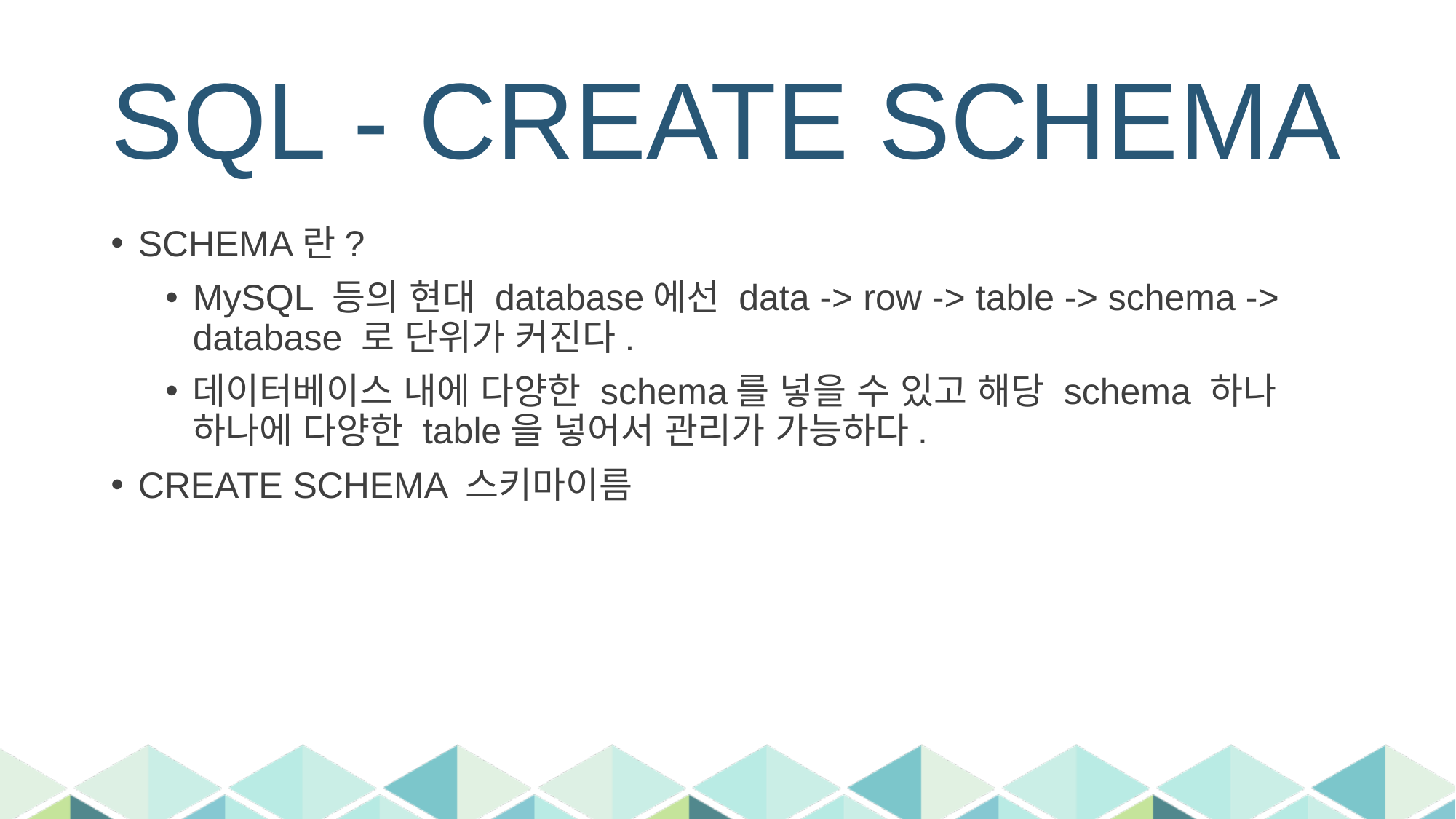

# SQL - CREATE SCHEMA
SCHEMA란?
MySQL 등의 현대 database에선 data -> row -> table -> schema -> database 로 단위가 커진다.
데이터베이스 내에 다양한 schema를 넣을 수 있고 해당 schema 하나 하나에 다양한 table을 넣어서 관리가 가능하다.
CREATE SCHEMA 스키마이름